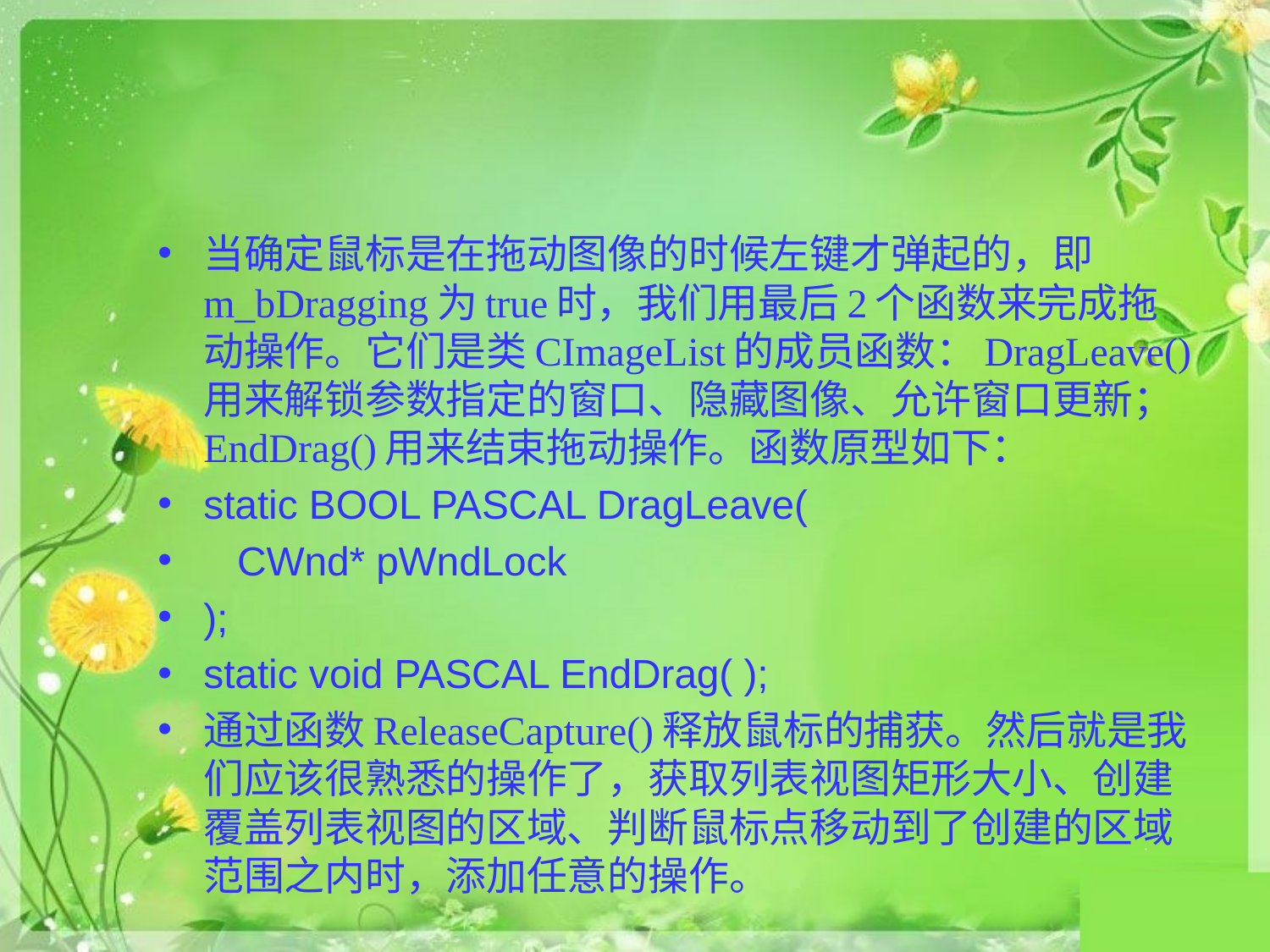

#
当确定鼠标是在拖动图像的时候左键才弹起的，即m_bDragging为true时，我们用最后2个函数来完成拖动操作。它们是类CImageList的成员函数：DragLeave()用来解锁参数指定的窗口、隐藏图像、允许窗口更新；EndDrag()用来结束拖动操作。函数原型如下：
static BOOL PASCAL DragLeave(
   CWnd* pWndLock
);
static void PASCAL EndDrag( );
通过函数ReleaseCapture()释放鼠标的捕获。然后就是我们应该很熟悉的操作了，获取列表视图矩形大小、创建覆盖列表视图的区域、判断鼠标点移动到了创建的区域范围之内时，添加任意的操作。